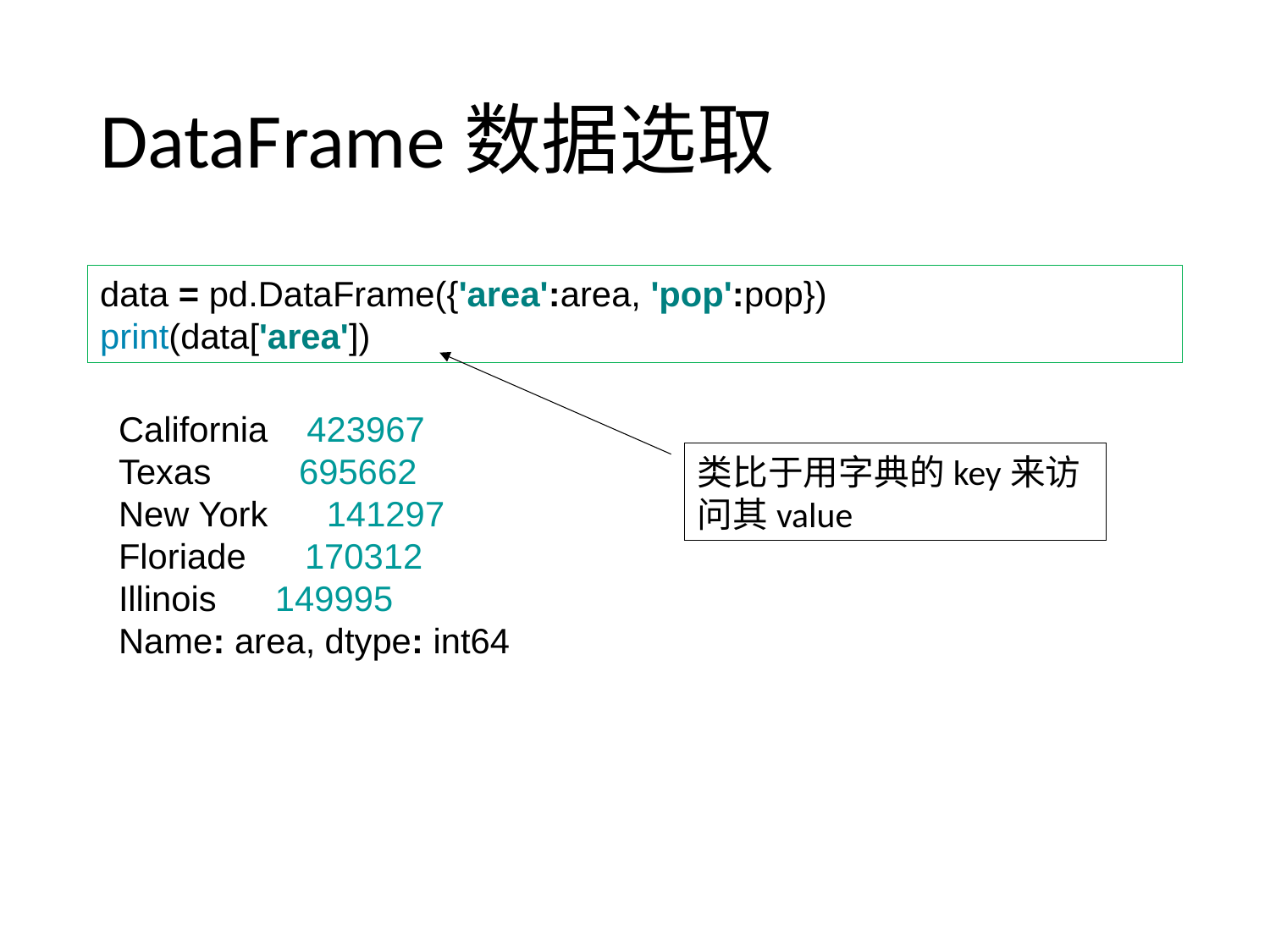

# DataFrame数据选取
data = pd.DataFrame({'area':area, 'pop':pop})
print(data['area'])
California    423967
Texas         695662
New York      141297
Floriade      170312
Illinois      149995
Name: area, dtype: int64
类比于用字典的key来访问其value
21